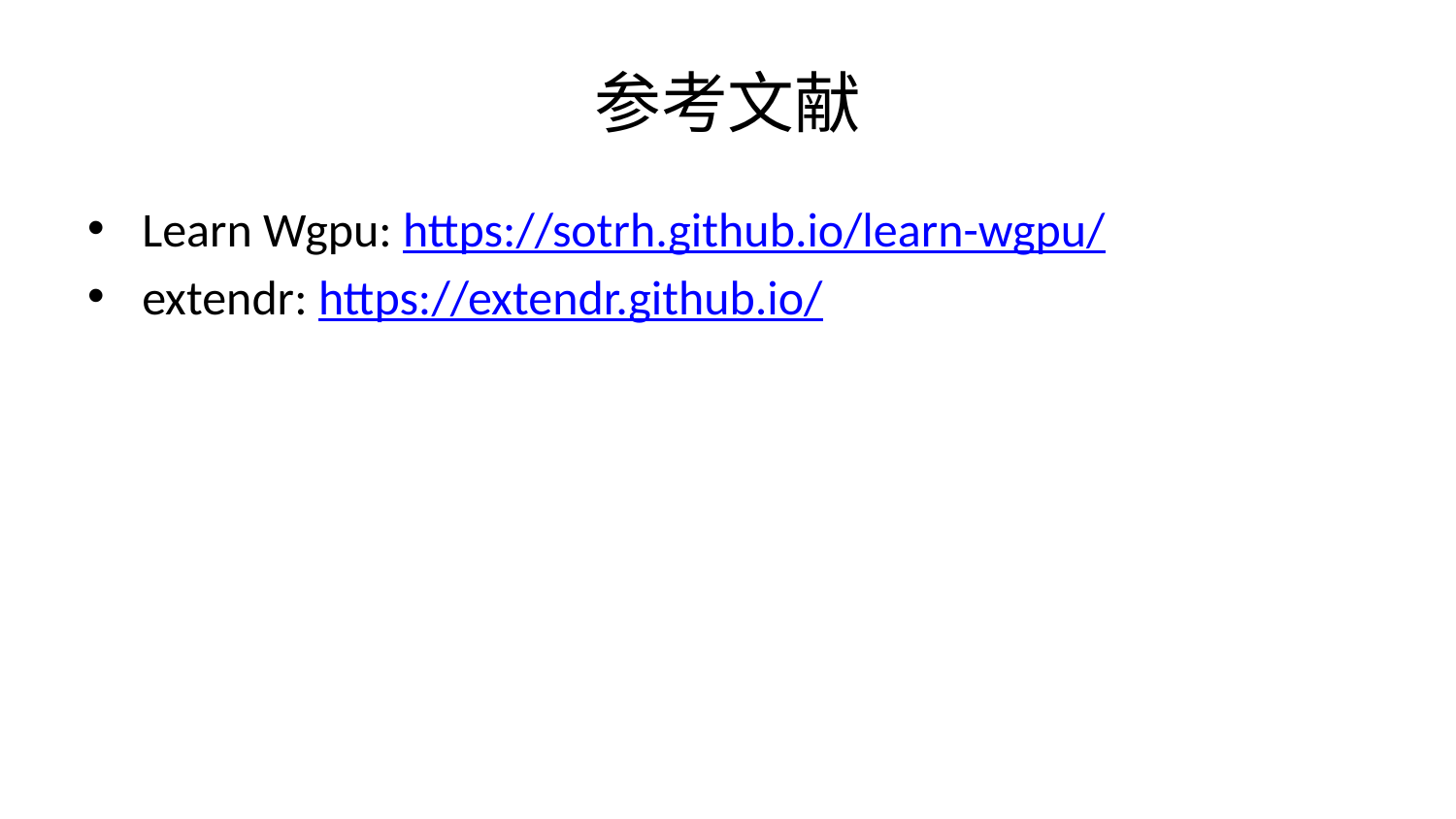

# 参考文献
Learn Wgpu: https://sotrh.github.io/learn-wgpu/
extendr: https://extendr.github.io/